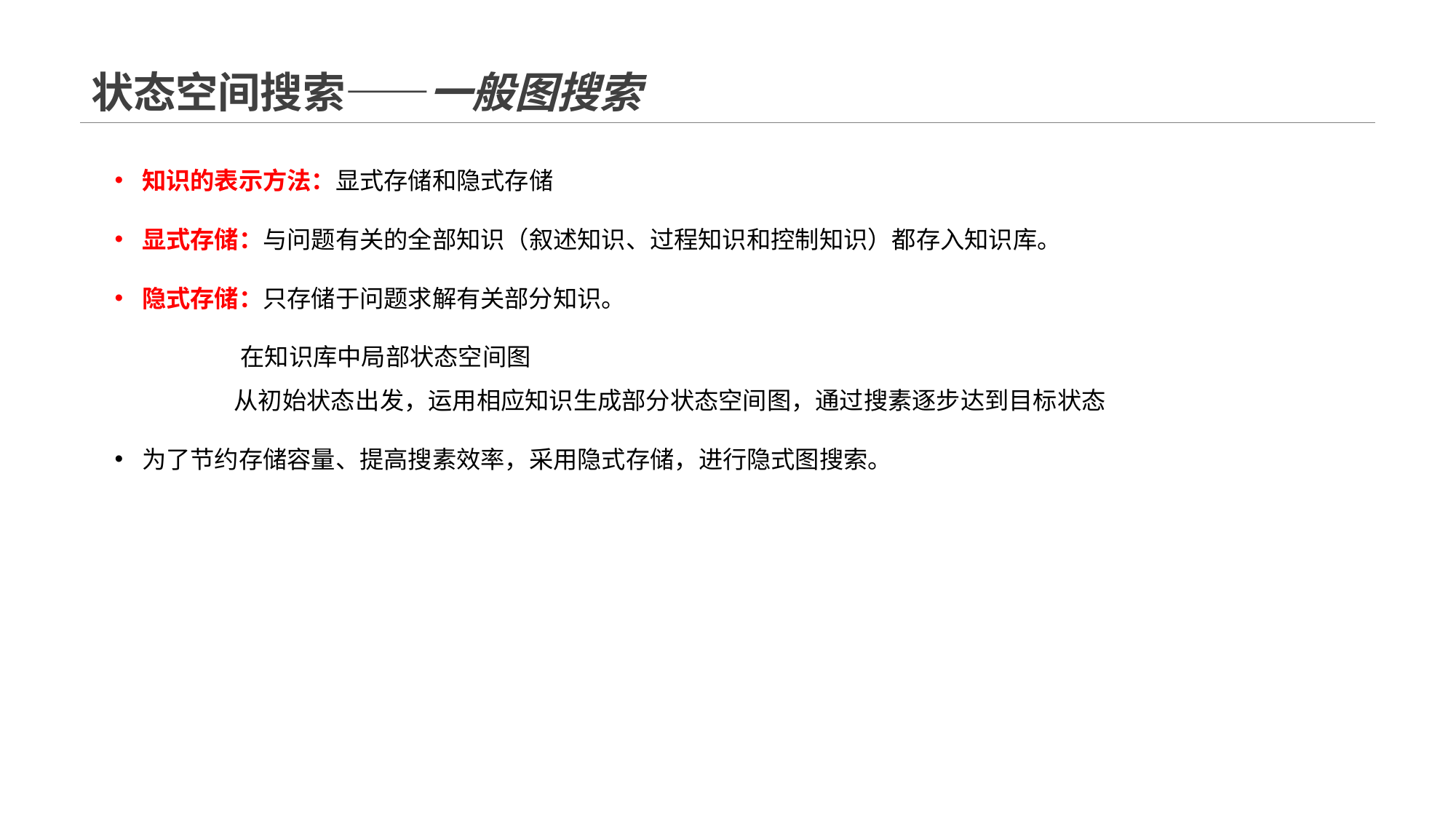

# 状态空间搜索——一般图搜索
知识的表示方法：显式存储和隐式存储
显式存储：与问题有关的全部知识（叙述知识、过程知识和控制知识）都存入知识库。
隐式存储：只存储于问题求解有关部分知识。
                      在知识库中局部状态空间图
                      从初始状态出发，运用相应知识生成部分状态空间图，通过搜素逐步达到目标状态
为了节约存储容量、提高搜素效率，采用隐式存储，进行隐式图搜索。